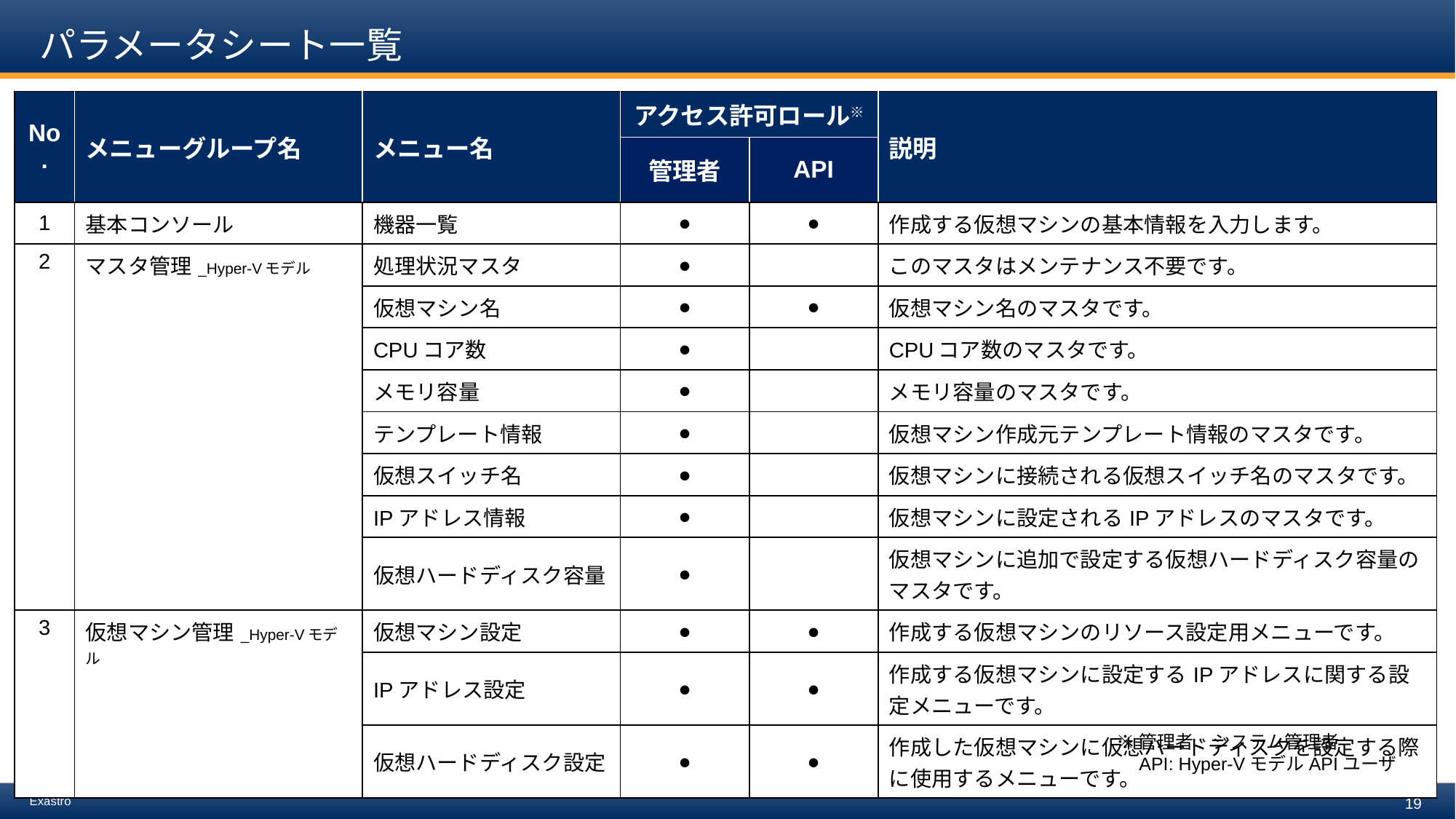

# パラメータシート一覧
| No. | メニューグループ名 | メニュー名 | アクセス許可ロール※ |  | 説明 |
| --- | --- | --- | --- | --- | --- |
|  |  |  | 管理者 | API |  |
| 1 | 基本コンソール | 機器一覧 | ● | ● | 作成する仮想マシンの基本情報を入力します。 |
| 2 | マスタ管理\_Hyper-Vモデル | 処理状況マスタ | ● |  | このマスタはメンテナンス不要です。 |
|  |  | 仮想マシン名 | ● | ● | 仮想マシン名のマスタです。 |
|  |  | CPUコア数 | ● |  | CPUコア数のマスタです。 |
|  |  | メモリ容量 | ● |  | メモリ容量のマスタです。 |
|  |  | テンプレート情報 | ● |  | 仮想マシン作成元テンプレート情報のマスタです。 |
|  |  | 仮想スイッチ名 | ● |  | 仮想マシンに接続される仮想スイッチ名のマスタです。 |
|  |  | IPアドレス情報 | ● |  | 仮想マシンに設定されるIPアドレスのマスタです。 |
|  |  | 仮想ハードディスク容量 | ● |  | 仮想マシンに追加で設定する仮想ハードディスク容量のマスタです。 |
| 3 | 仮想マシン管理\_Hyper-Vモデル | 仮想マシン設定 | ● | ● | 作成する仮想マシンのリソース設定用メニューです。 |
|  |  | IPアドレス設定 | ● | ● | 作成する仮想マシンに設定するIPアドレスに関する設定メニューです。 |
|  |  | 仮想ハードディスク設定 | ● | ● | 作成した仮想マシンに仮想ハードディスクを設定する際に使用するメニューです。 |
※管理者: システム管理者
　API: Hyper-VモデルAPIユーザ